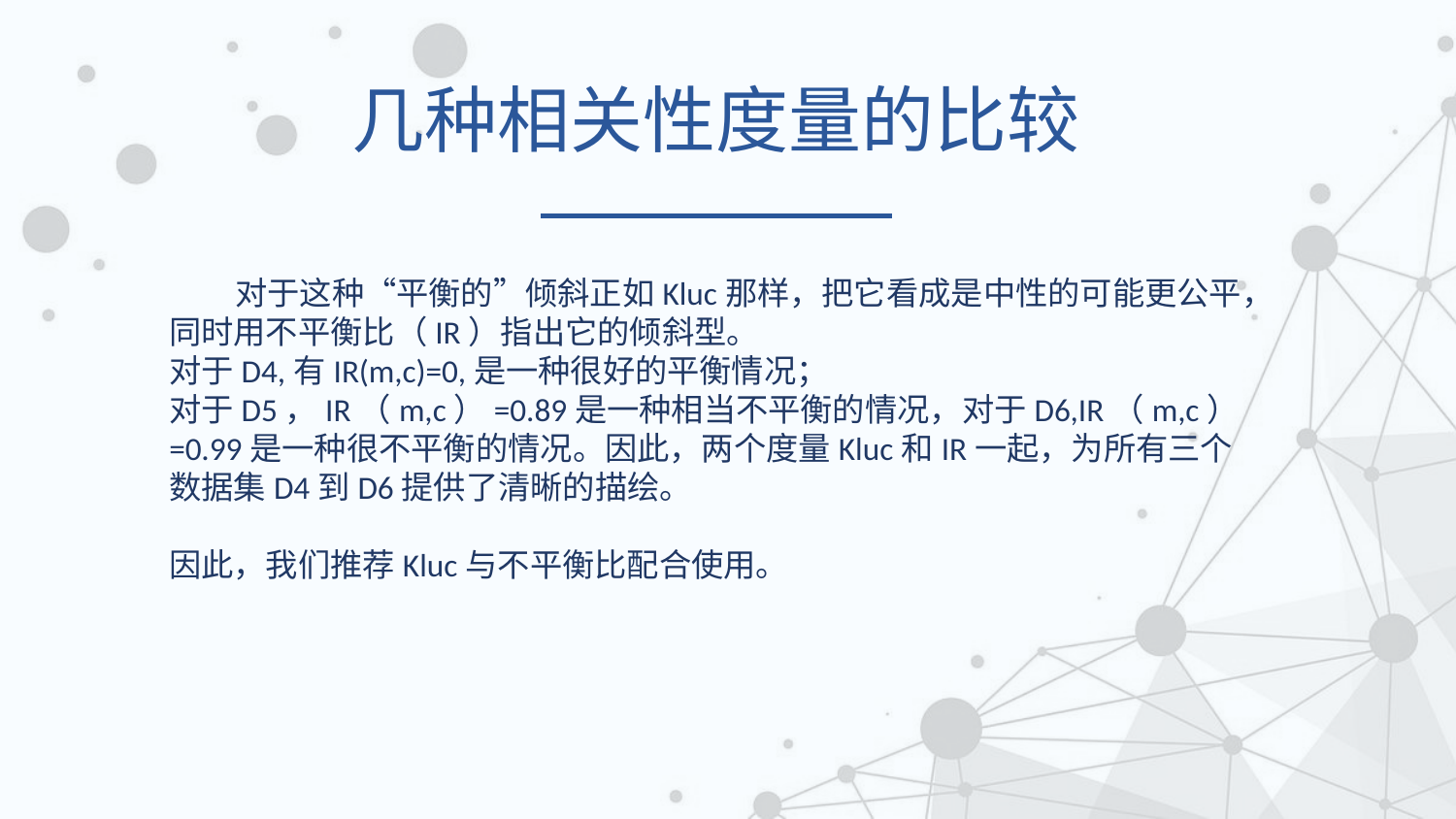

几种相关性度量的比较

        对于这种“平衡的”倾斜正如Kluc那样，把它看成是中性的可能更公平，同时用不平衡比（IR）指出它的倾斜型。
对于D4,有IR(m,c)=0,是一种很好的平衡情况；
对于D5，IR（m,c）=0.89是一种相当不平衡的情况，对于D6,IR（m,c）=0.99是一种很不平衡的情况。因此，两个度量Kluc和IR一起，为所有三个数据集D4到D6提供了清晰的描绘。

因此，我们推荐Kluc与不平衡比配合使用。
余弦